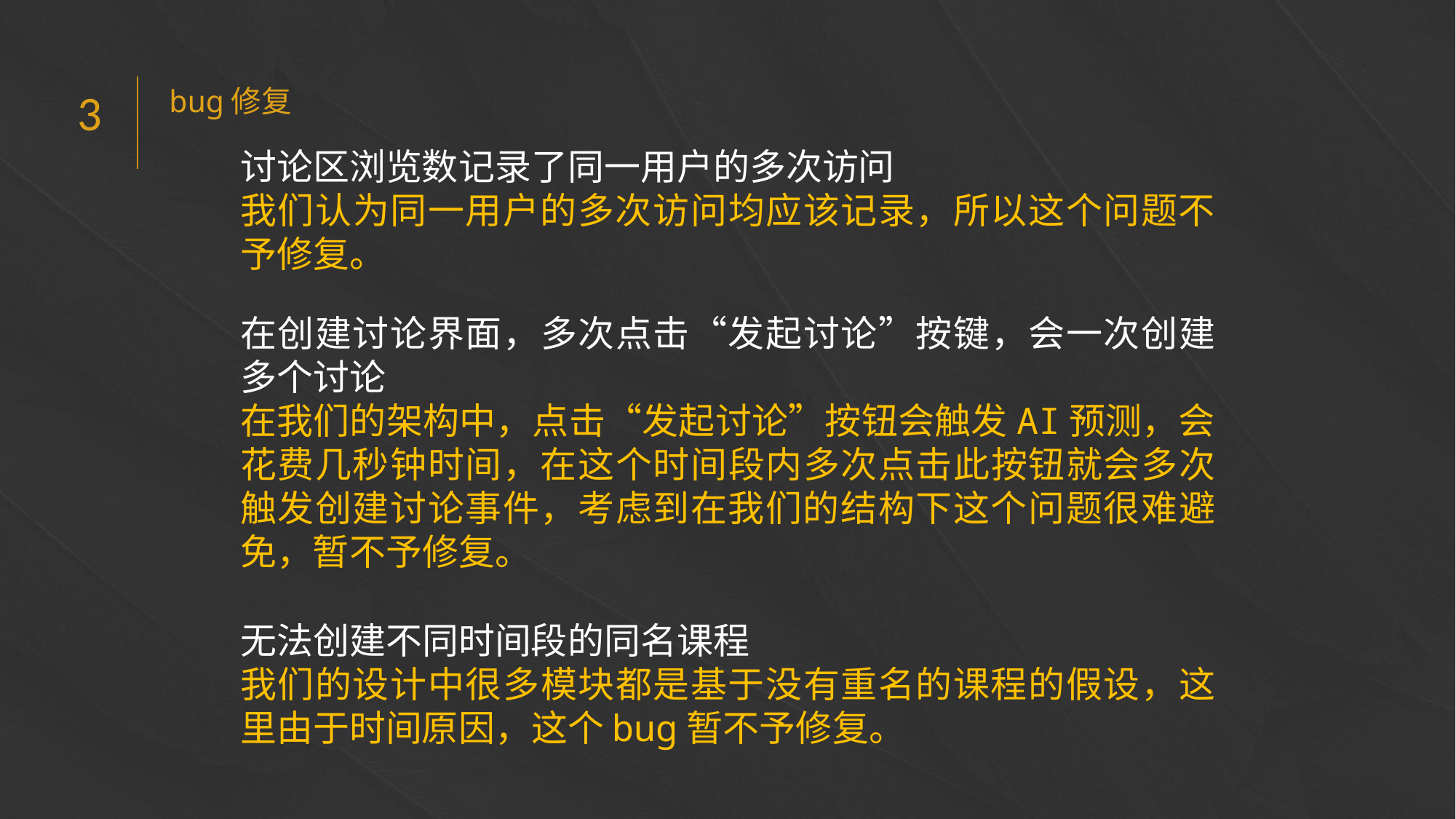

bug修复
3

讨论区浏览数记录了同一用户的多次访问
我们认为同一用户的多次访问均应该记录，所以这个问题不予修复。
e7d195523061f1c0205959036996ad55c215b892a7aac5c0B9ADEF7896FB48F2EF97163A2DE1401E1875DEDC438B7864AD24CA23553DBBBD975DAF4CAD4A2592689FFB6CEE59FFA55B2702D0E5EE29CDFC0DD98BC7D6A39A64D3162AEA17DB19B9B9A87D0E9A0C5838999CD047764B32476FB53FC54D3671B43638F8C25D9EC95BB52BCC6C1CB3F6DE41EB0266A54822
在创建讨论界面，多次点击“发起讨论”按键，会一次创建多个讨论
在我们的架构中，点击“发起讨论”按钮会触发AI预测，会花费几秒钟时间，在这个时间段内多次点击此按钮就会多次触发创建讨论事件，考虑到在我们的结构下这个问题很难避免，暂不予修复。
无法创建不同时间段的同名课程
我们的设计中很多模块都是基于没有重名的课程的假设，这里由于时间原因，这个bug暂不予修复。